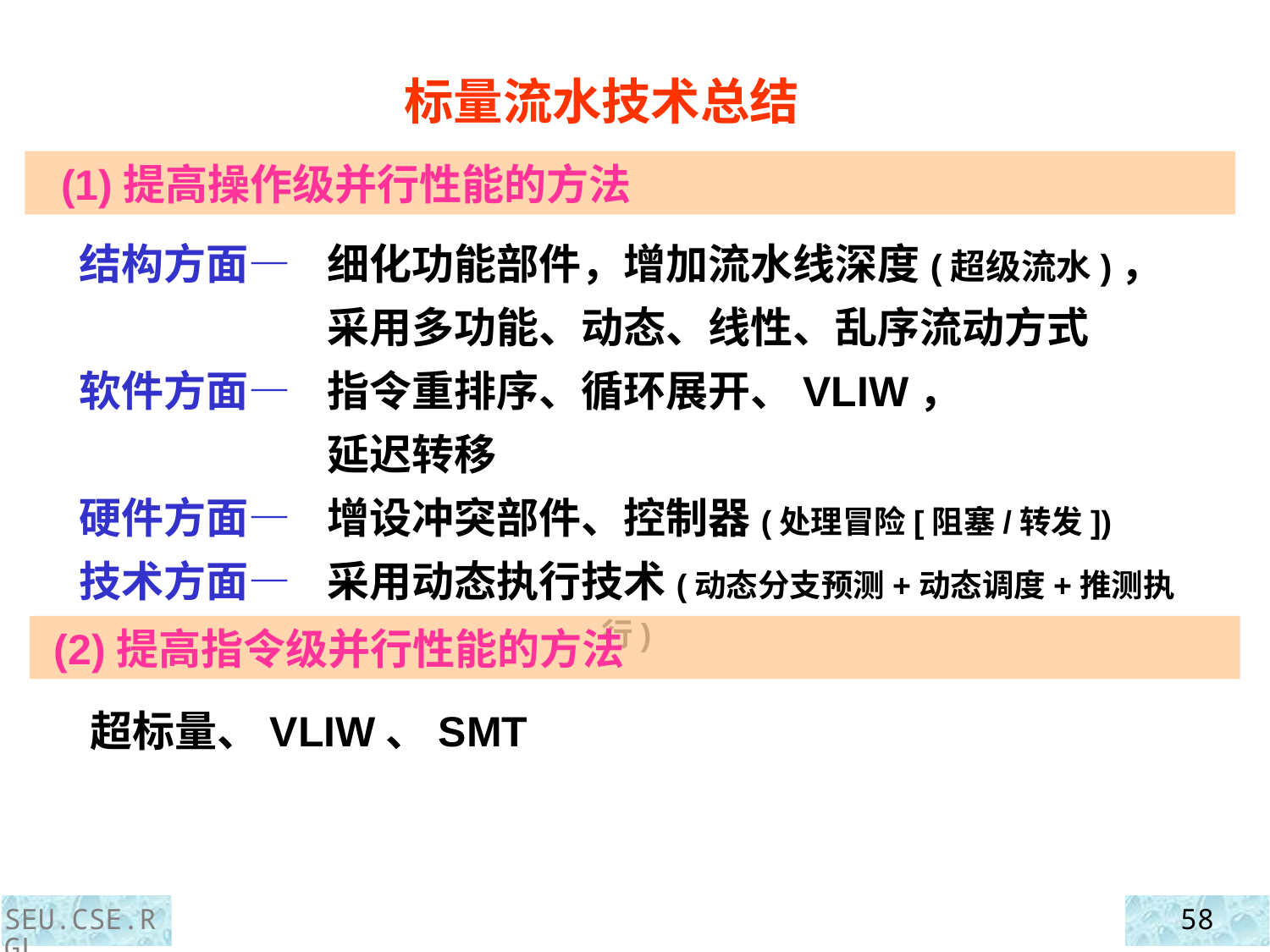

标量流水技术总结
  (1)提高操作级并行性能的方法
   结构方面—

   软件方面—

   硬件方面—
   技术方面—
细化功能部件，增加流水线深度(超级流水)，
采用多功能、动态、线性、乱序流动方式
指令重排序、循环展开、VLIW，
延迟转移
增设冲突部件、控制器(处理冒险[阻塞/转发])
采用动态执行技术(动态分支预测+动态调度+推测执行)
 (2)提高指令级并行性能的方法
    超标量、VLIW、SMT
SEU.CSE.RGL
58